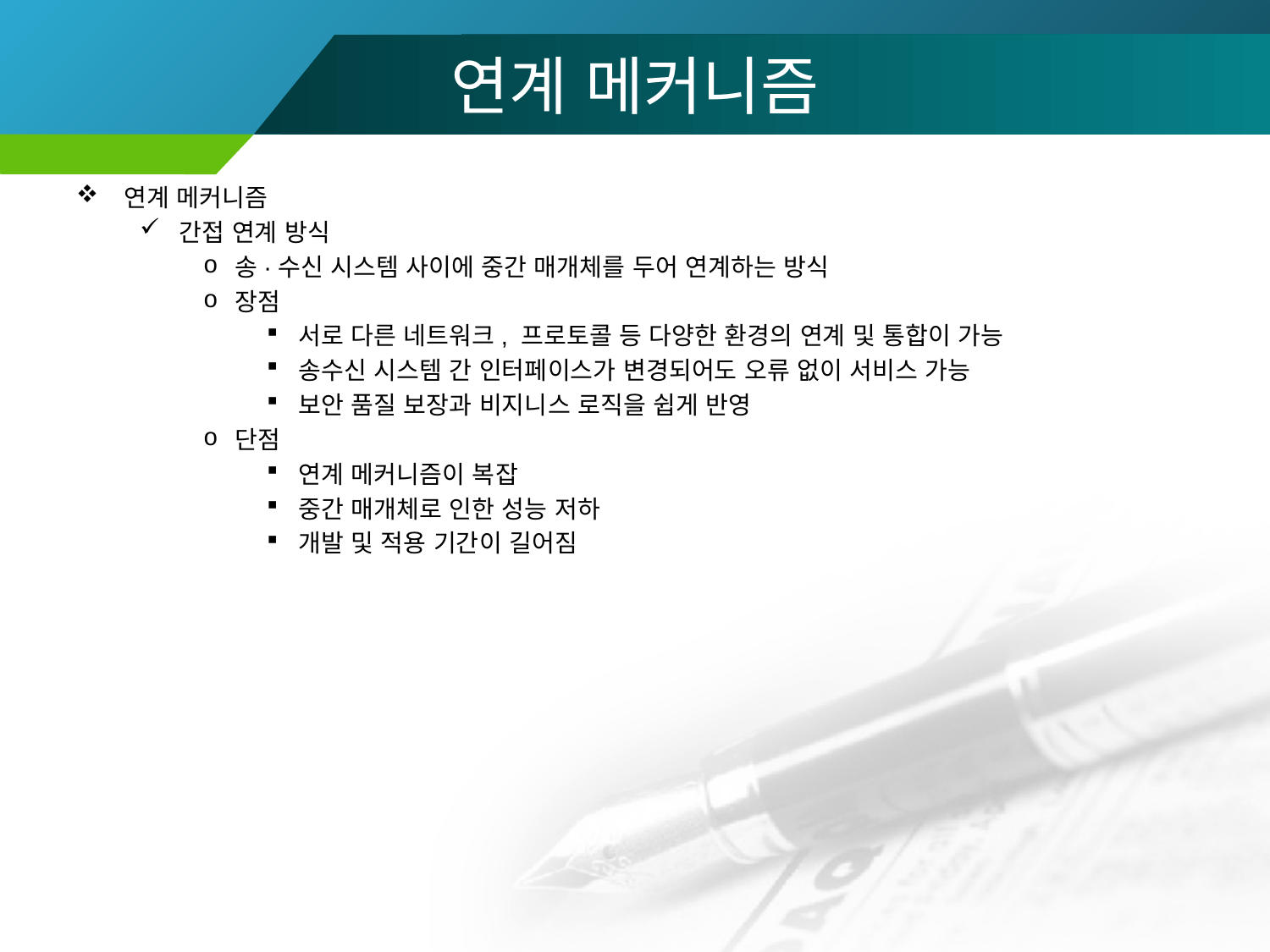

# 연계 메커니즘
연계 메커니즘
간접 연계 방식
송·수신 시스템 사이에 중간 매개체를 두어 연계하는 방식
장점
서로 다른 네트워크, 프로토콜 등 다양한 환경의 연계 및 통합이 가능
송수신 시스템 간 인터페이스가 변경되어도 오류 없이 서비스 가능
보안 품질 보장과 비지니스 로직을 쉽게 반영
단점
연계 메커니즘이 복잡
중간 매개체로 인한 성능 저하
개발 및 적용 기간이 길어짐